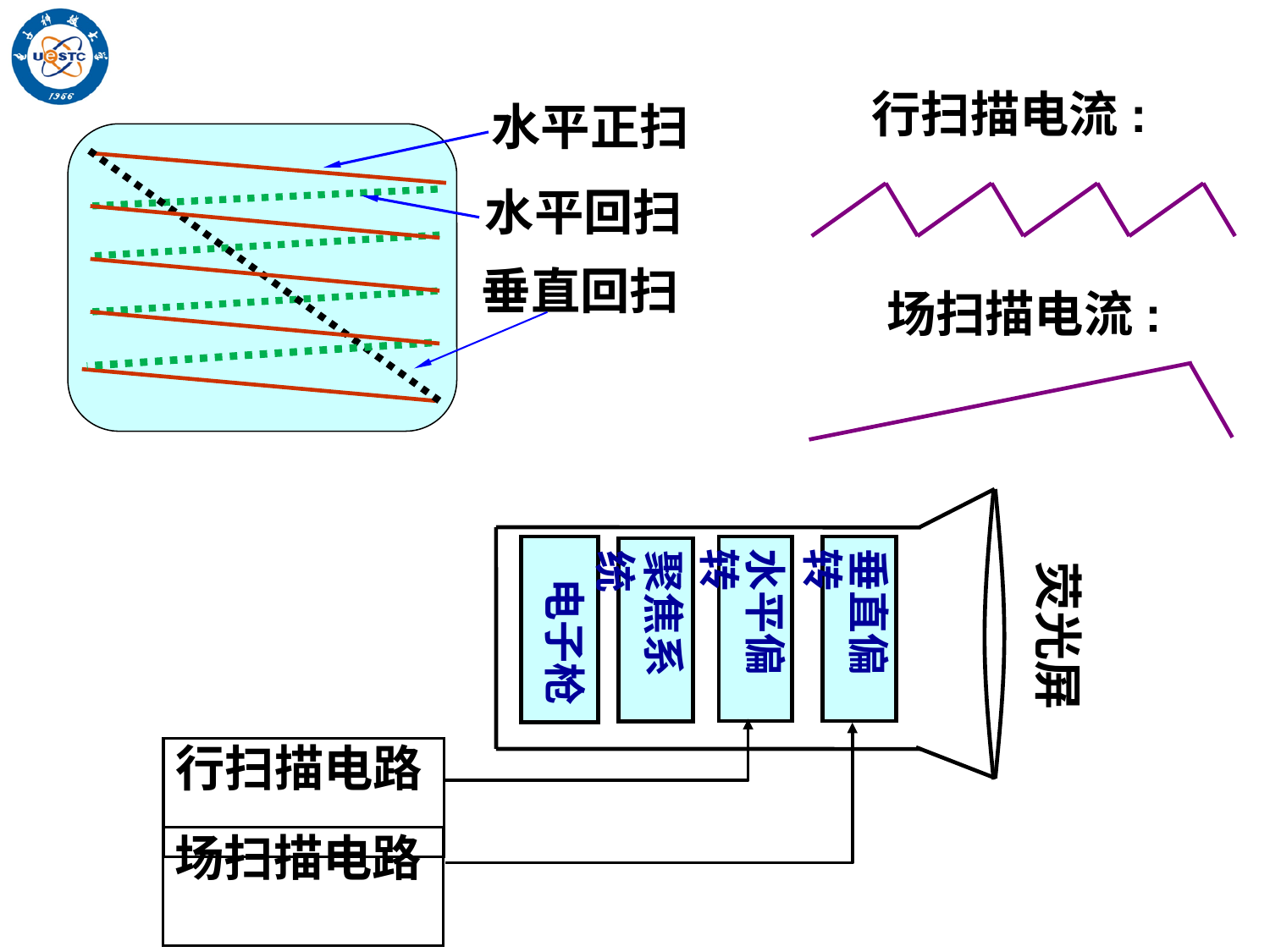

行扫描电流:

水平正扫

水平回扫

垂直回扫

场扫描电流:

垂直偏转
  电子枪
水平偏转
聚焦系统
荧光屏

行扫描电路
场扫描电路